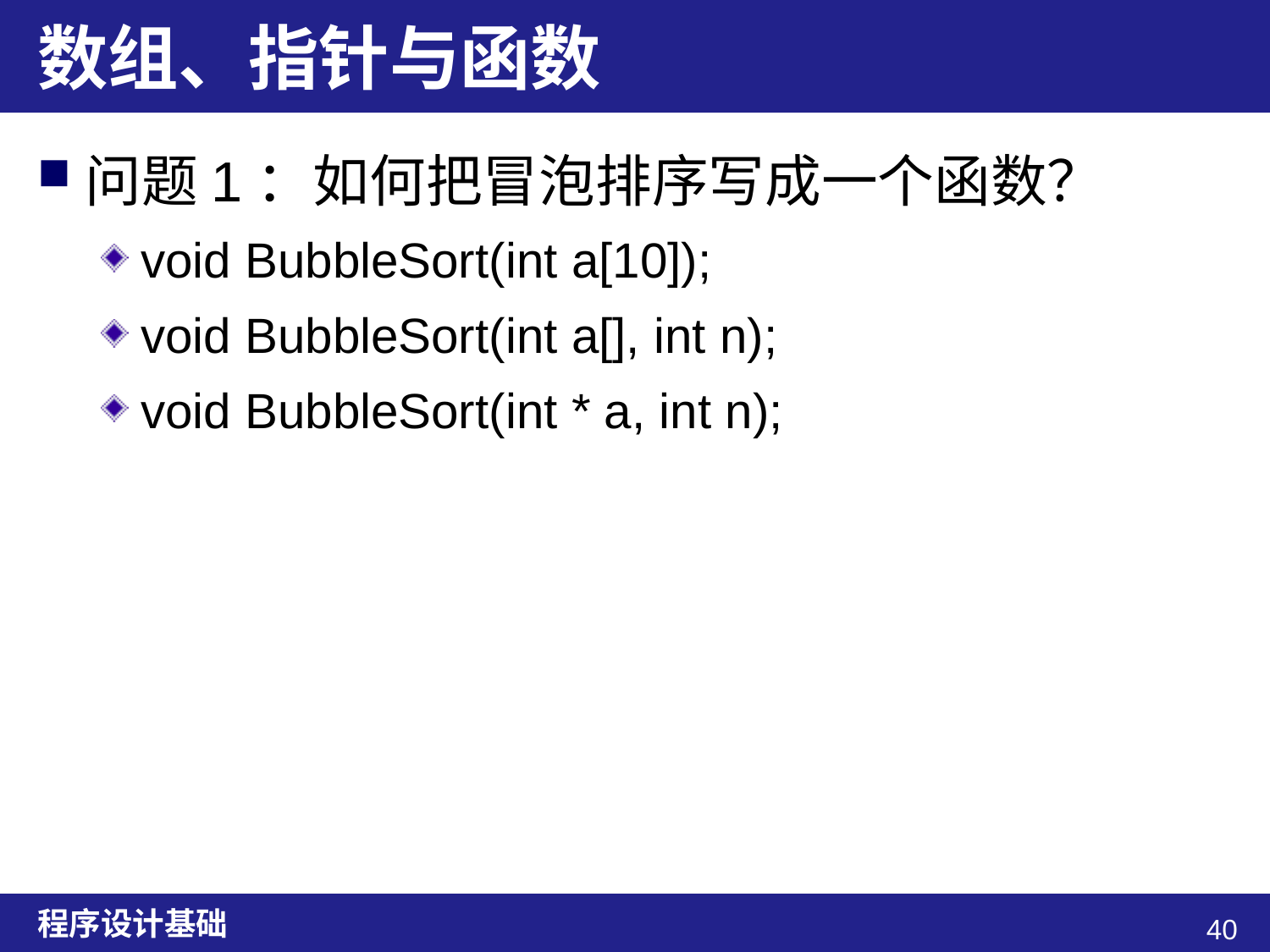

# 数组、指针与函数
问题1：如何把冒泡排序写成一个函数？
void BubbleSort(int a[10]);
void BubbleSort(int a[], int n);
void BubbleSort(int * a, int n);